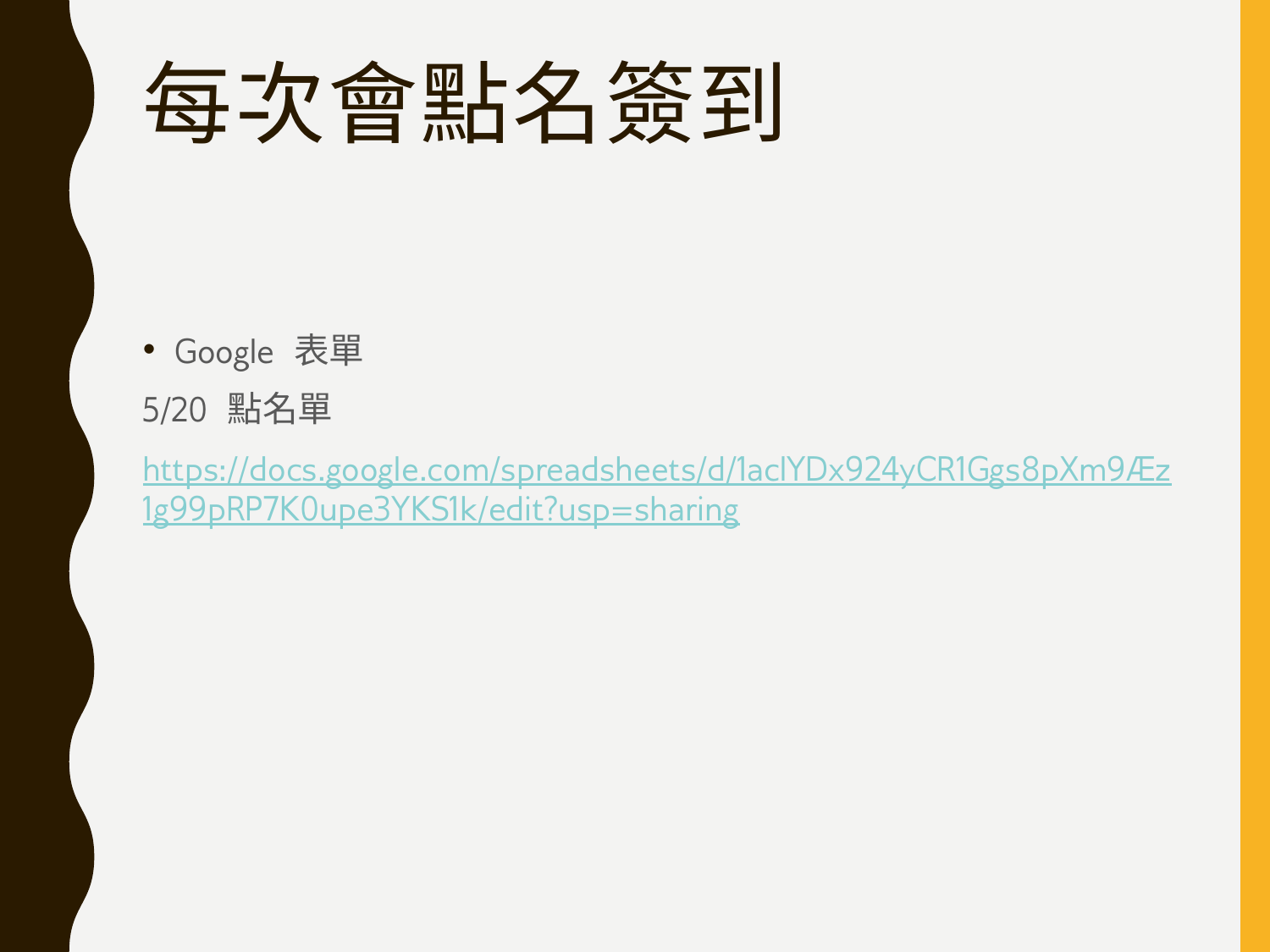

# 每次會點名簽到
Google 表單
5/20 點名單
https://docs.google.com/spreadsheets/d/1aclYDx924yCR1Ggs8pXm9Aez1g99pRP7K0upe3YKS1k/edit?usp=sharing